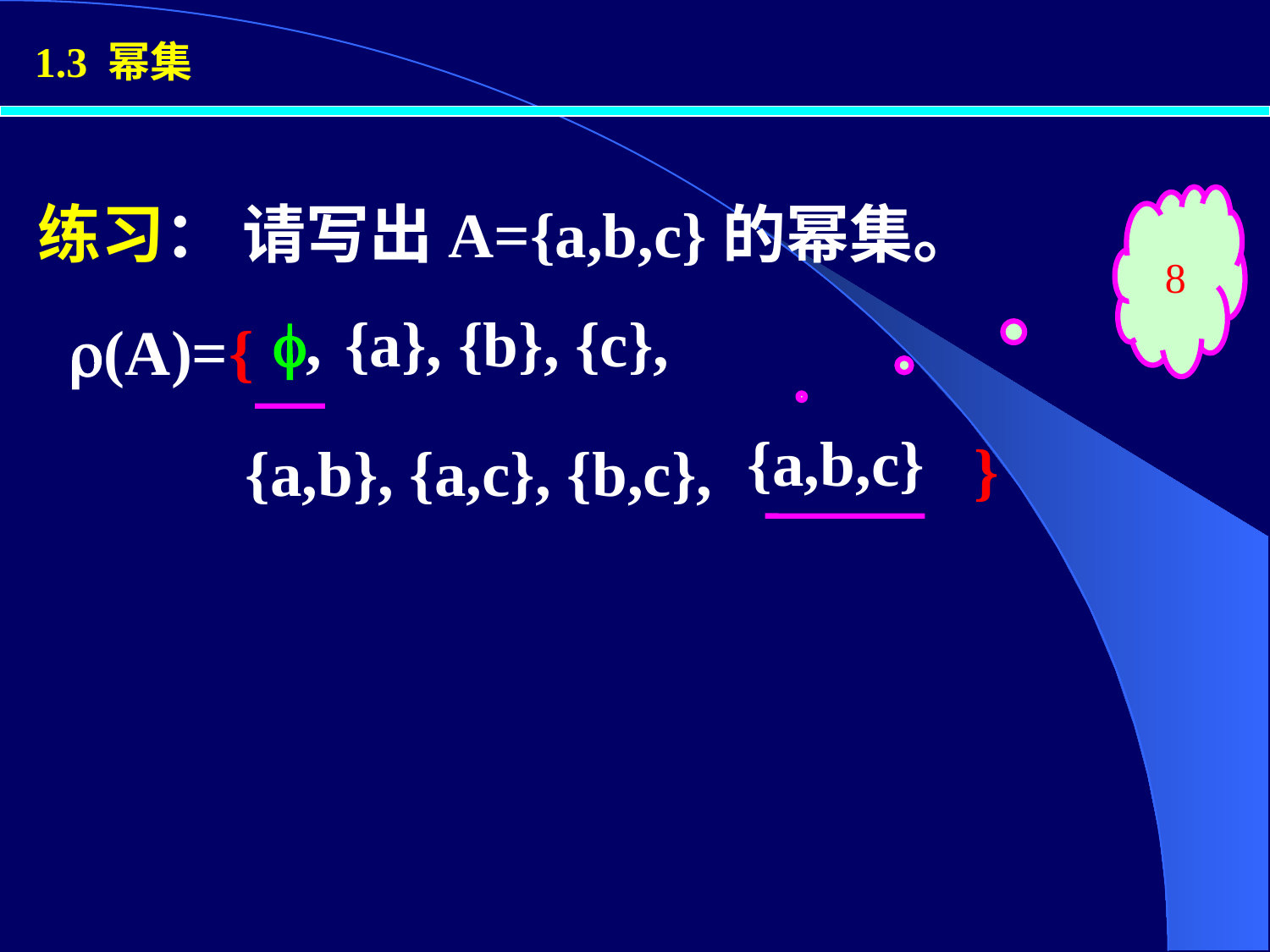

1.3 幂集

练习： 请写出A={a,b,c}的幂集。
  ρ(A)={
                                                           }
8
φ,
{a}, {b}, {c},

{a,b,c}
{a,b}, {a,c}, {b,c},